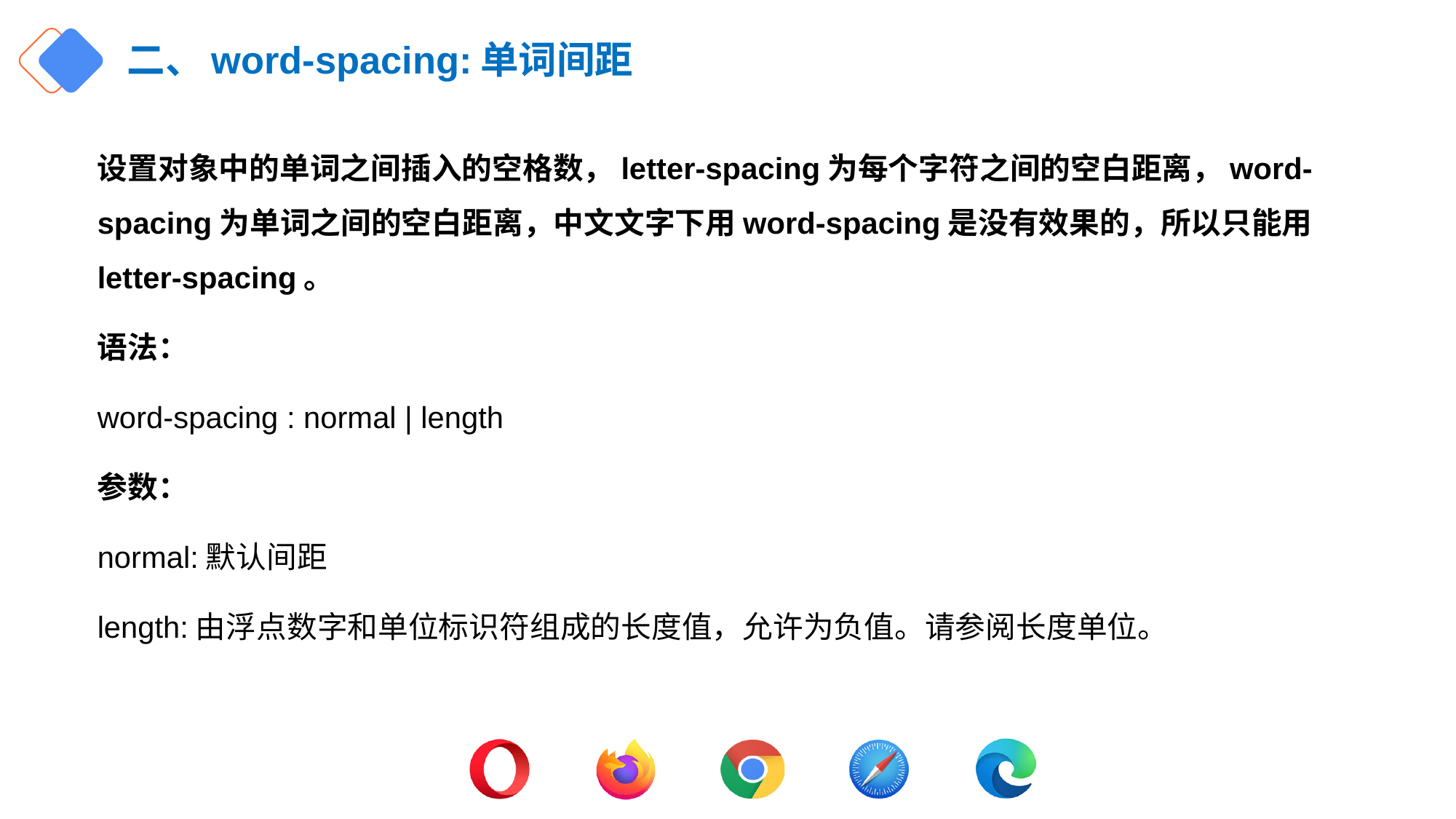

# 二、word-spacing:单词间距

设置对象中的单词之间插入的空格数，letter-spacing为每个字符之间的空白距离，word-spacing为单词之间的空白距离，中文文字下用word-spacing是没有效果的，所以只能用letter-spacing。
语法：
word-spacing : normal | length
参数：
normal:默认间距
length:由浮点数字和单位标识符组成的长度值，允许为负值。请参阅长度单位。